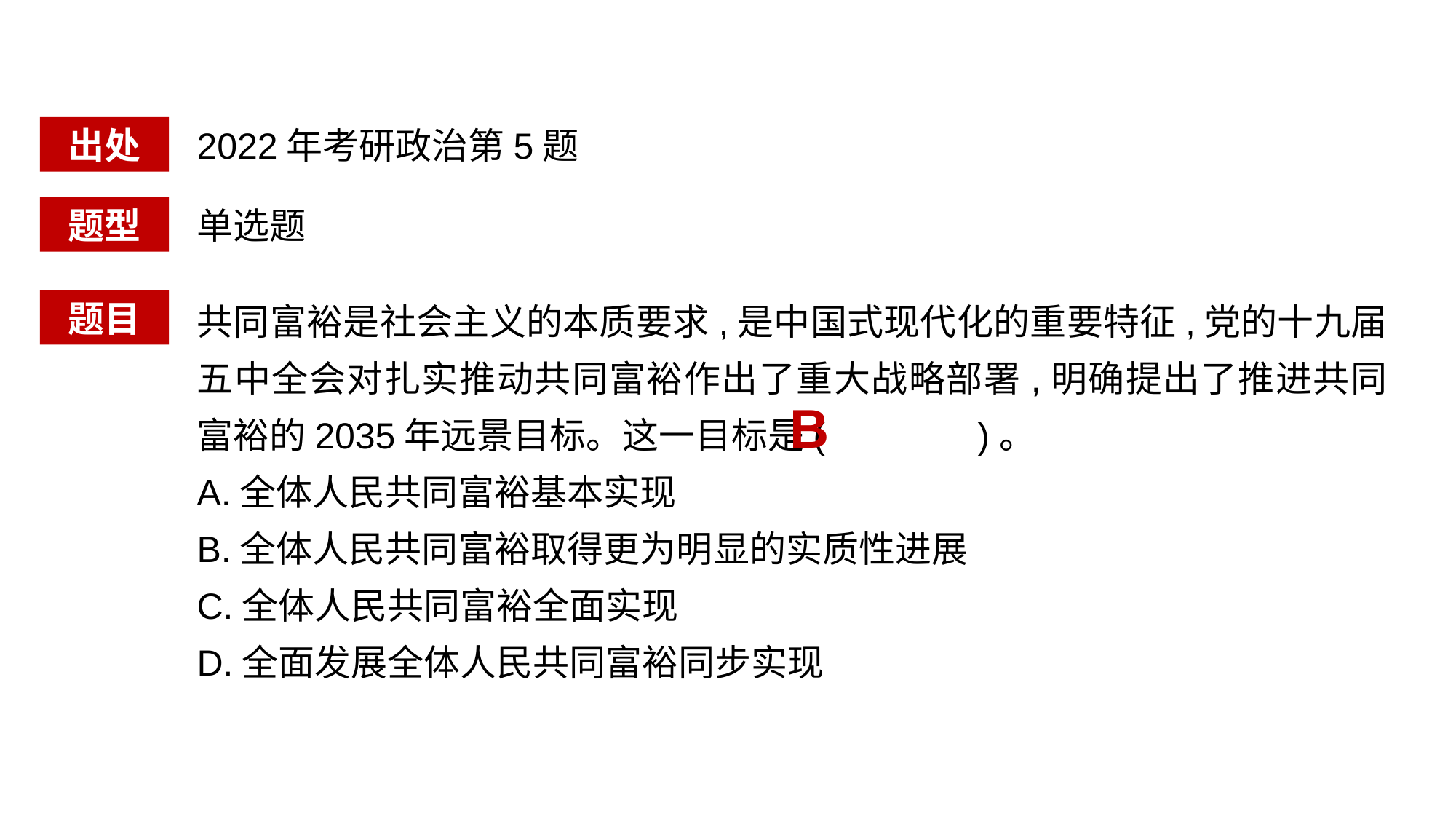

出处
2022年考研政治第5题
题型
单选题
共同富裕是社会主义的本质要求,是中国式现代化的重要特征,党的十九届五中全会对扎实推动共同富裕作出了重大战略部署,明确提出了推进共同富裕的2035年远景目标。这一目标是(               )。
A.全体人民共同富裕基本实现
B.全体人民共同富裕取得更为明显的实质性进展
C.全体人民共同富裕全面实现
D.全面发展全体人民共同富裕同步实现
题目
B